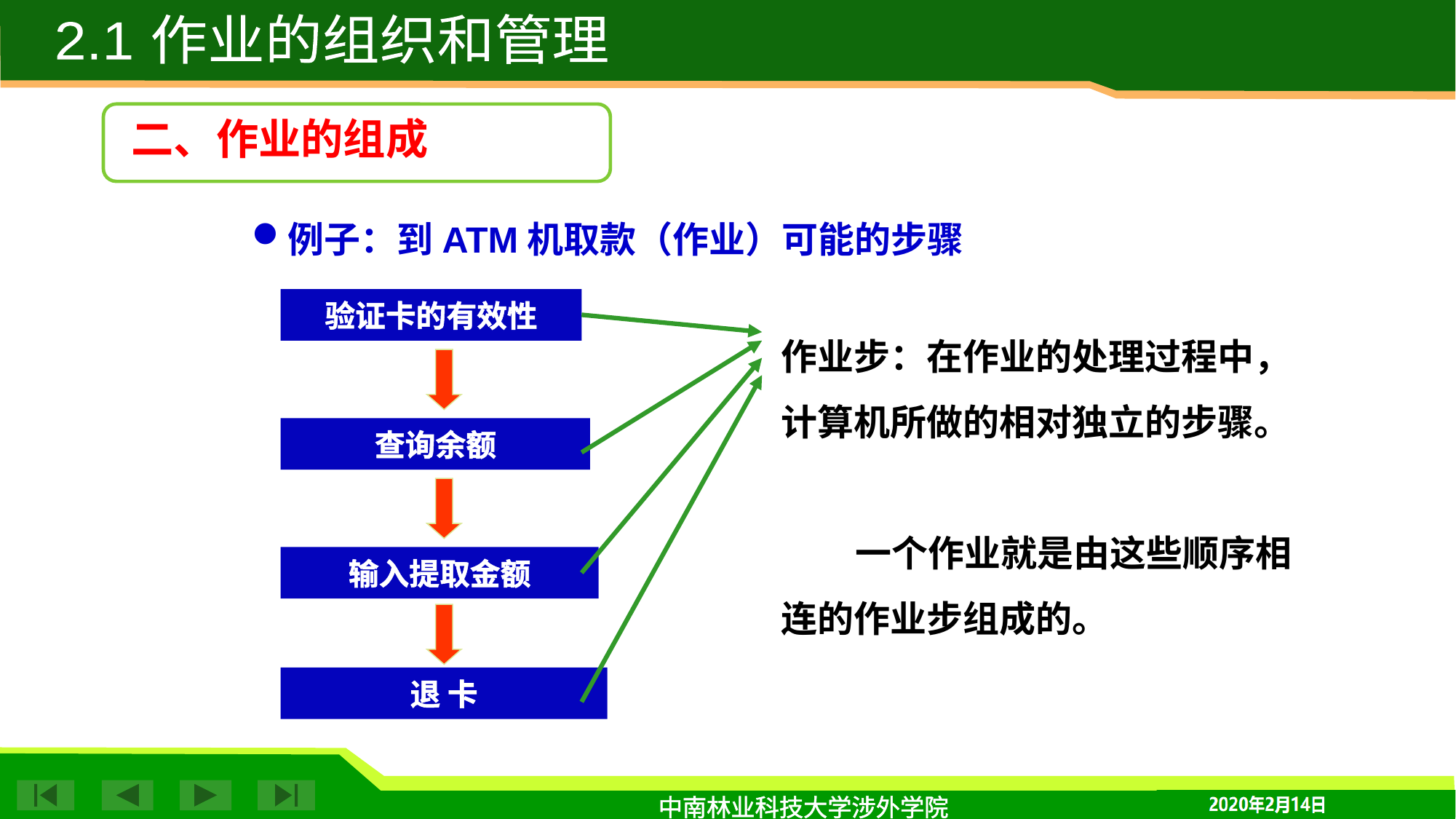

2.1 作业的组织和管理

二、作业的组成
例子：到ATM机取款（作业）可能的步骤

验证卡的有效性
作业步：在作业的处理过程中，计算机所做的相对独立的步骤。

        一个作业就是由这些顺序相连的作业步组成的。

查询余额

输入提取金额

退 卡